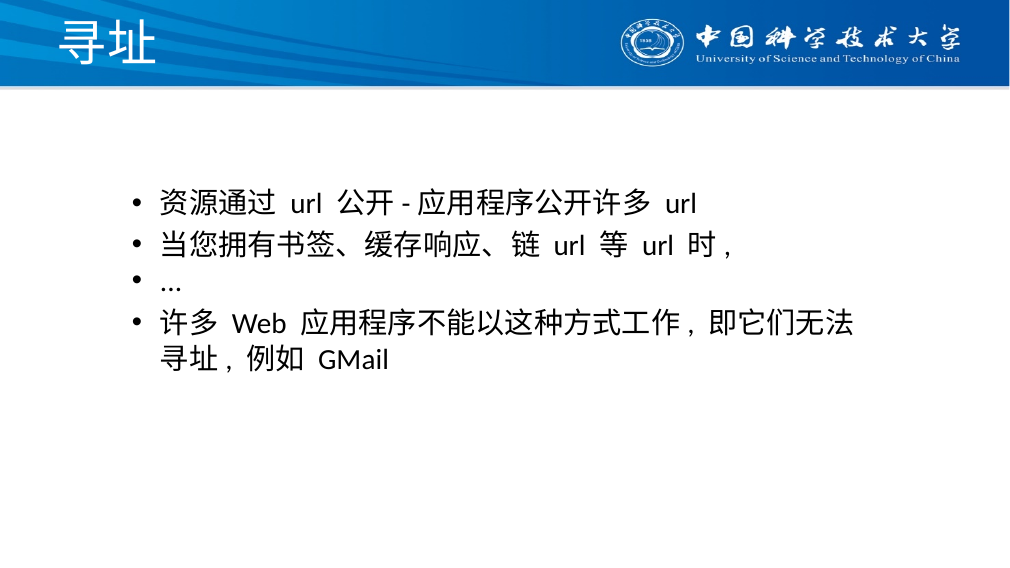

# 寻址
资源通过 url 公开-应用程序公开许多 url
当您拥有书签、缓存响应、链 url 等 url 时,
...
许多 Web 应用程序不能以这种方式工作, 即它们无法寻址, 例如 GMail